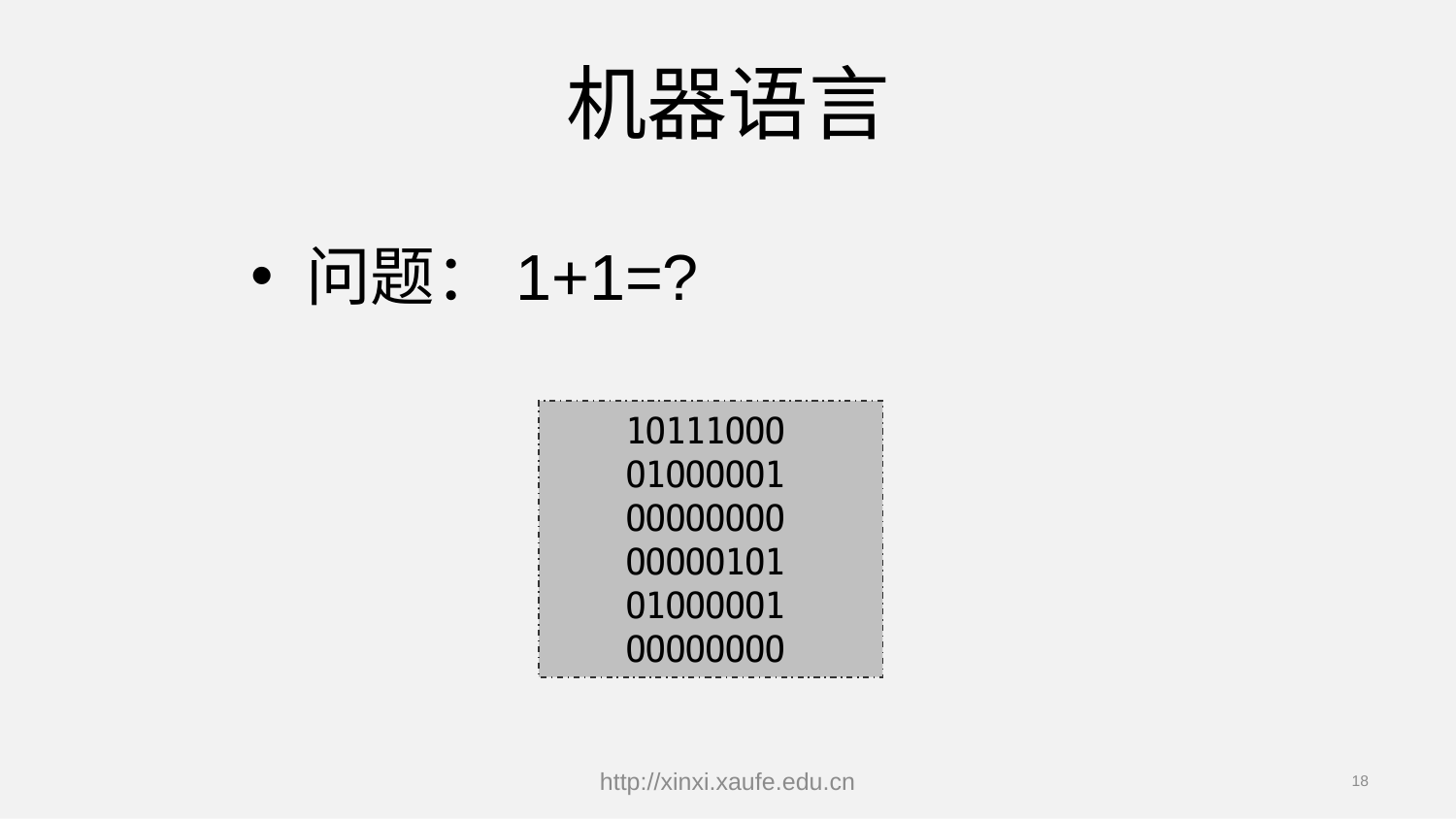

# 机器语言
问题：1+1=?
	10111000
	01000001
	00000000
	00000101
	01000001
	00000000
http://xinxi.xaufe.edu.cn
18